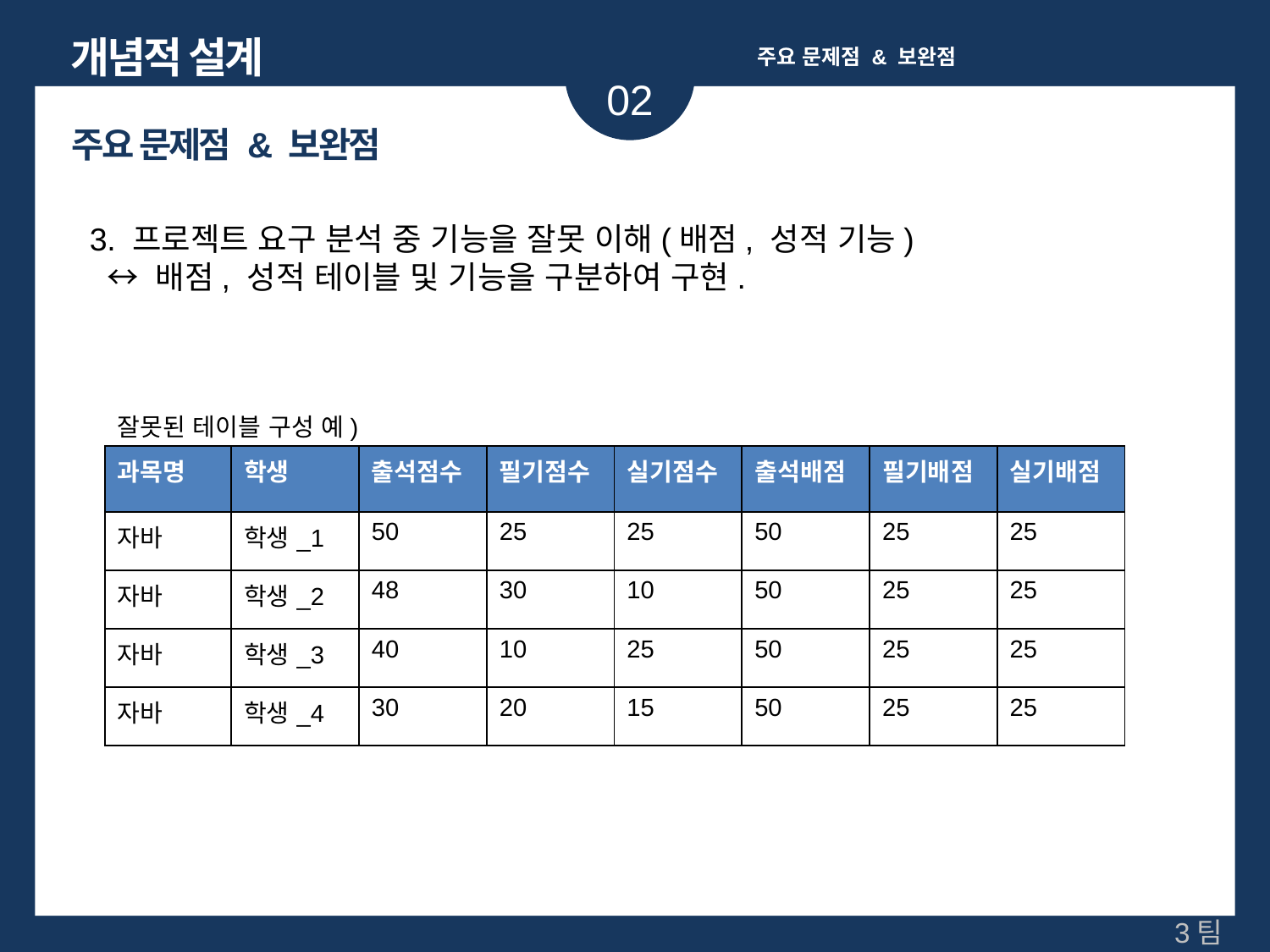

개념적 설계
주요 문제점 & 보완점
02

주요 문제점 & 보완점
  3. 프로젝트 요구 분석 중 기능을 잘못 이해(배점, 성적 기능)
    ↔ 배점, 성적 테이블 및 기능을 구분하여 구현.

잘못된 테이블 구성 예)
| 과목명 | 학생 | 출석점수 | 필기점수 | 실기점수 | 출석배점 | 필기배점 | 실기배점 |
| --- | --- | --- | --- | --- | --- | --- | --- |
| 자바 | 학생\_1 | 50 | 25 | 25 | 50 | 25 | 25 |
| 자바 | 학생\_2 | 48 | 30 | 10 | 50 | 25 | 25 |
| 자바 | 학생\_3 | 40 | 10 | 25 | 50 | 25 | 25 |
| 자바 | 학생\_4 | 30 | 20 | 15 | 50 | 25 | 25 |
3팀